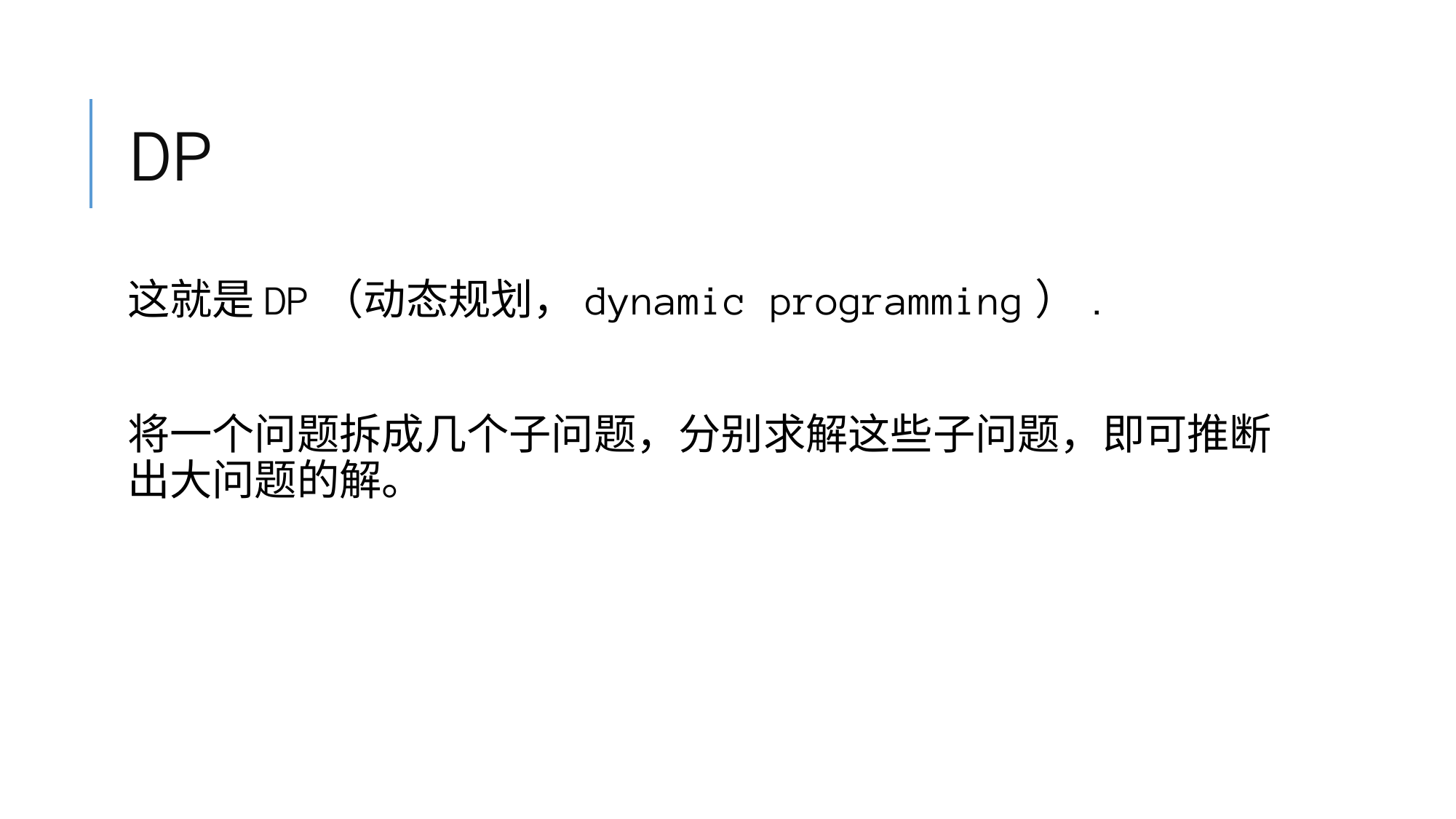

# DP
这就是DP（动态规划，dynamic programming）.

将一个问题拆成几个子问题，分别求解这些子问题，即可推断出大问题的解。